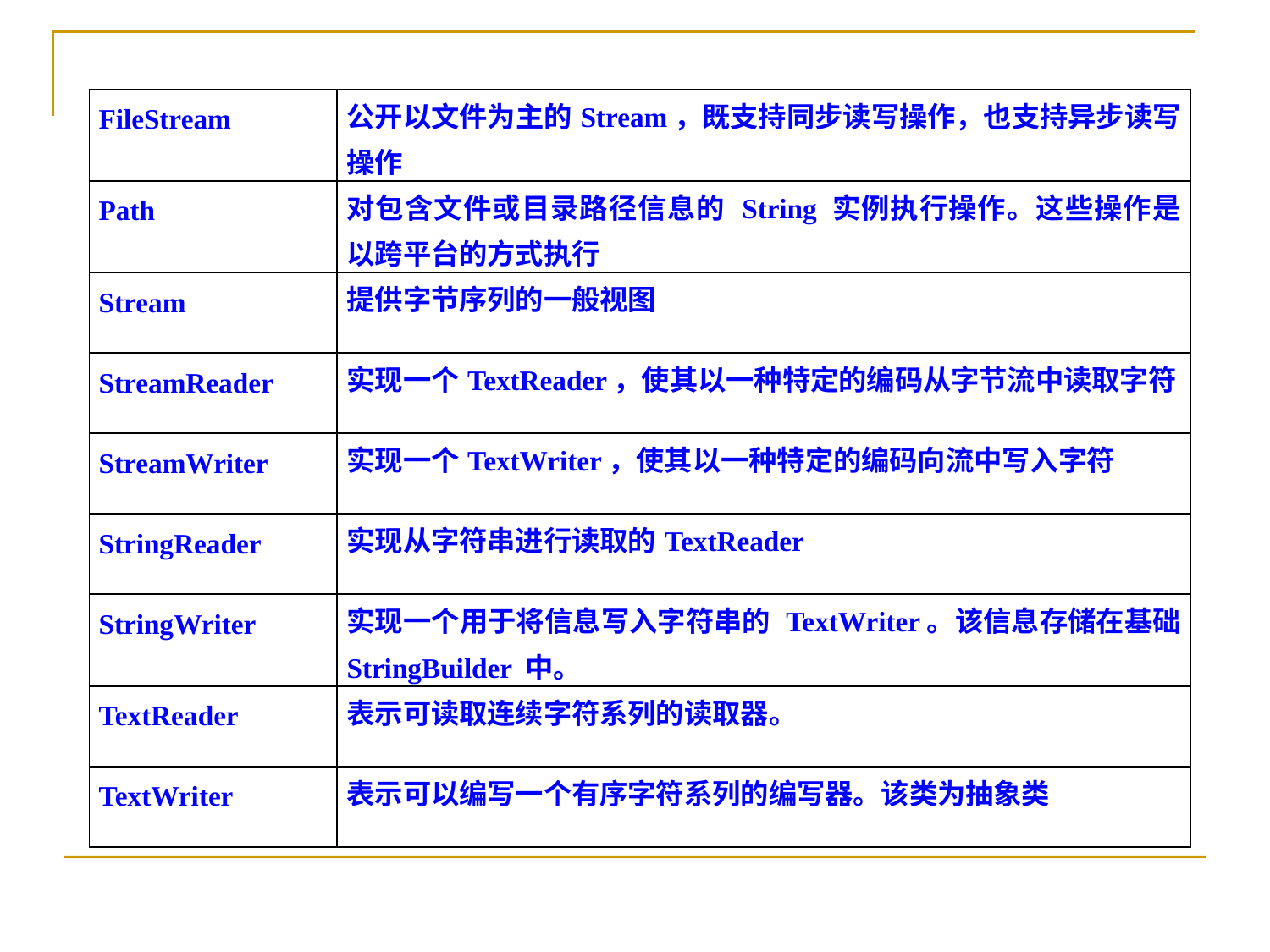

| FileStream | 公开以文件为主的Stream，既支持同步读写操作，也支持异步读写操作 |
| --- | --- |
| Path | 对包含文件或目录路径信息的 String 实例执行操作。这些操作是以跨平台的方式执行 |
| Stream | 提供字节序列的一般视图 |
| StreamReader | 实现一个TextReader，使其以一种特定的编码从字节流中读取字符 |
| StreamWriter | 实现一个TextWriter，使其以一种特定的编码向流中写入字符 |
| StringReader | 实现从字符串进行读取的TextReader |
| StringWriter | 实现一个用于将信息写入字符串的 TextWriter。该信息存储在基础 StringBuilder 中。 |
| TextReader | 表示可读取连续字符系列的读取器。 |
| TextWriter | 表示可以编写一个有序字符系列的编写器。该类为抽象类 |